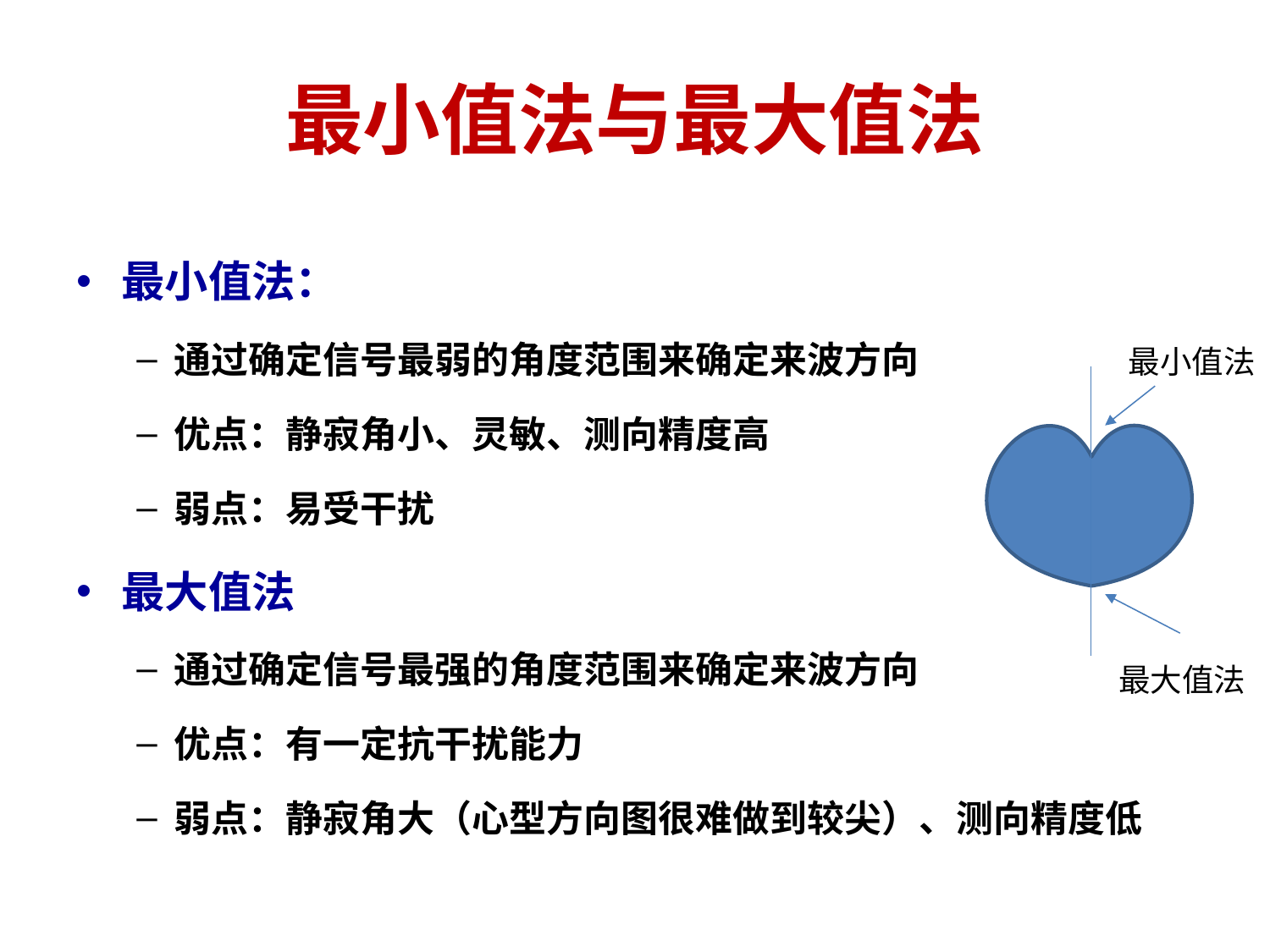

# 最小值法与最大值法
最小值法：
通过确定信号最弱的角度范围来确定来波方向
优点：静寂角小、灵敏、测向精度高
弱点：易受干扰
最大值法
通过确定信号最强的角度范围来确定来波方向
优点：有一定抗干扰能力
弱点：静寂角大（心型方向图很难做到较尖）、测向精度低

最小值法

最大值法